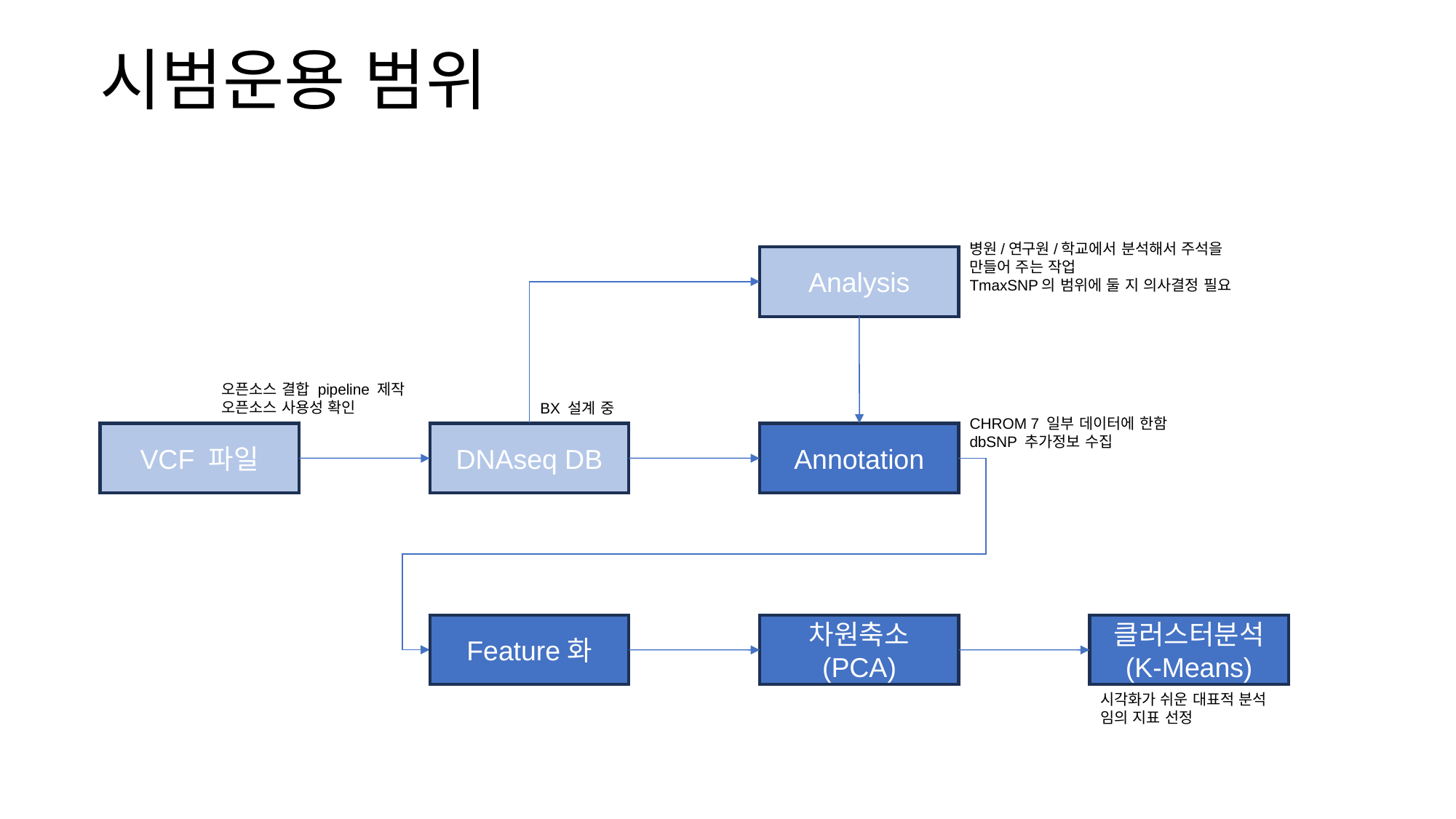

# 시범운용 범위
병원/연구원/학교에서 분석해서 주석을
만들어 주는 작업
TmaxSNP의 범위에 둘 지 의사결정 필요

Analysis

오픈소스 결합 pipeline 제작
오픈소스 사용성 확인
BX 설계 중
CHROM 7 일부 데이터에 한함
dbSNP 추가정보 수집
VCF 파일
DNAseq DB
Annotation

Feature화
차원축소
(PCA)
클러스터분석
(K-Means)

시각화가 쉬운 대표적 분석
임의 지표 선정